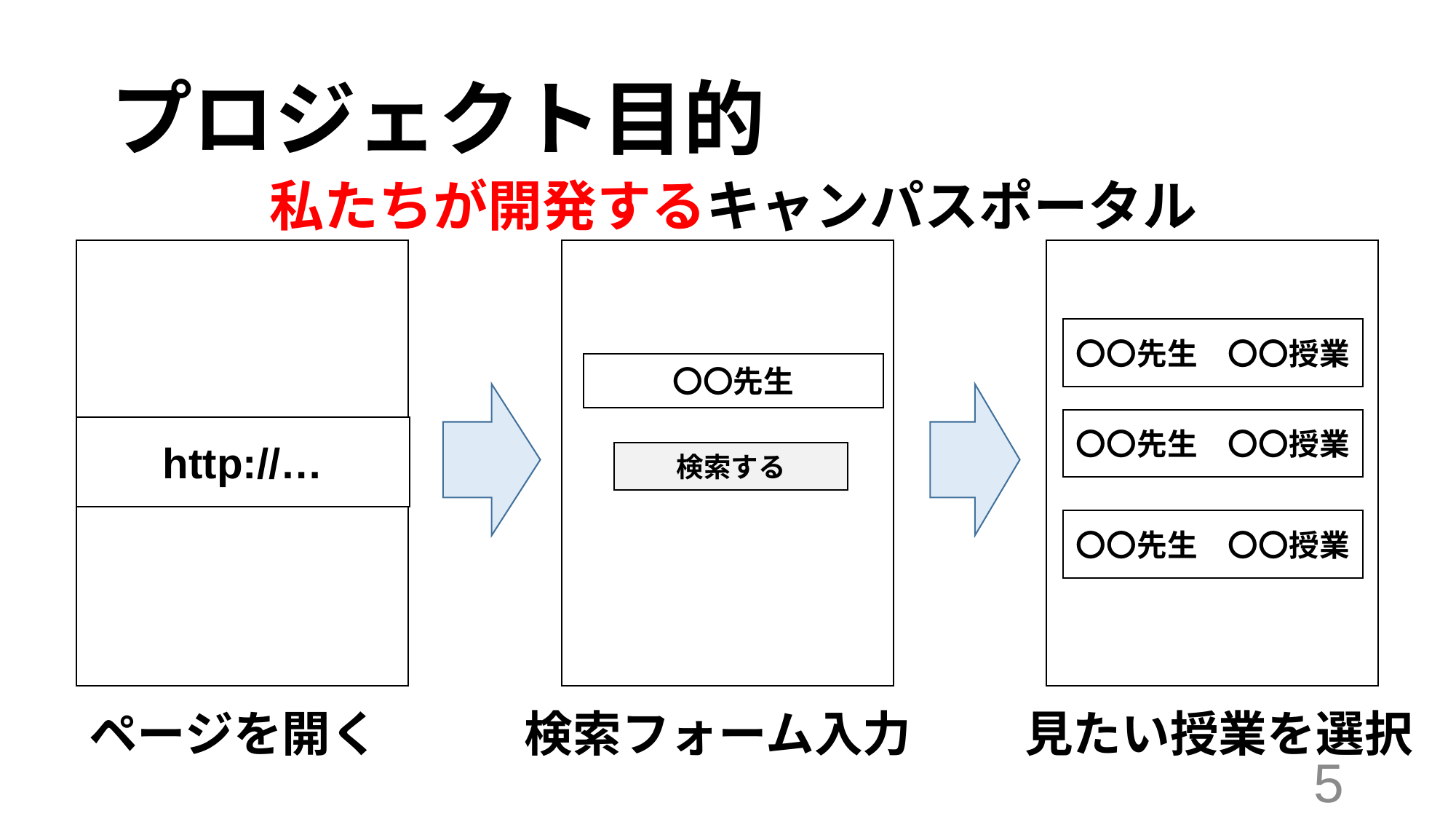

# プロジェクト目的
私たちが開発するキャンパスポータル

〇〇先生　〇〇授業
〇〇先生　〇〇授業
〇〇先生　〇〇授業

〇〇先生

http://…
検索する
見たい授業を選択
ページを開く
検索フォーム入力
5